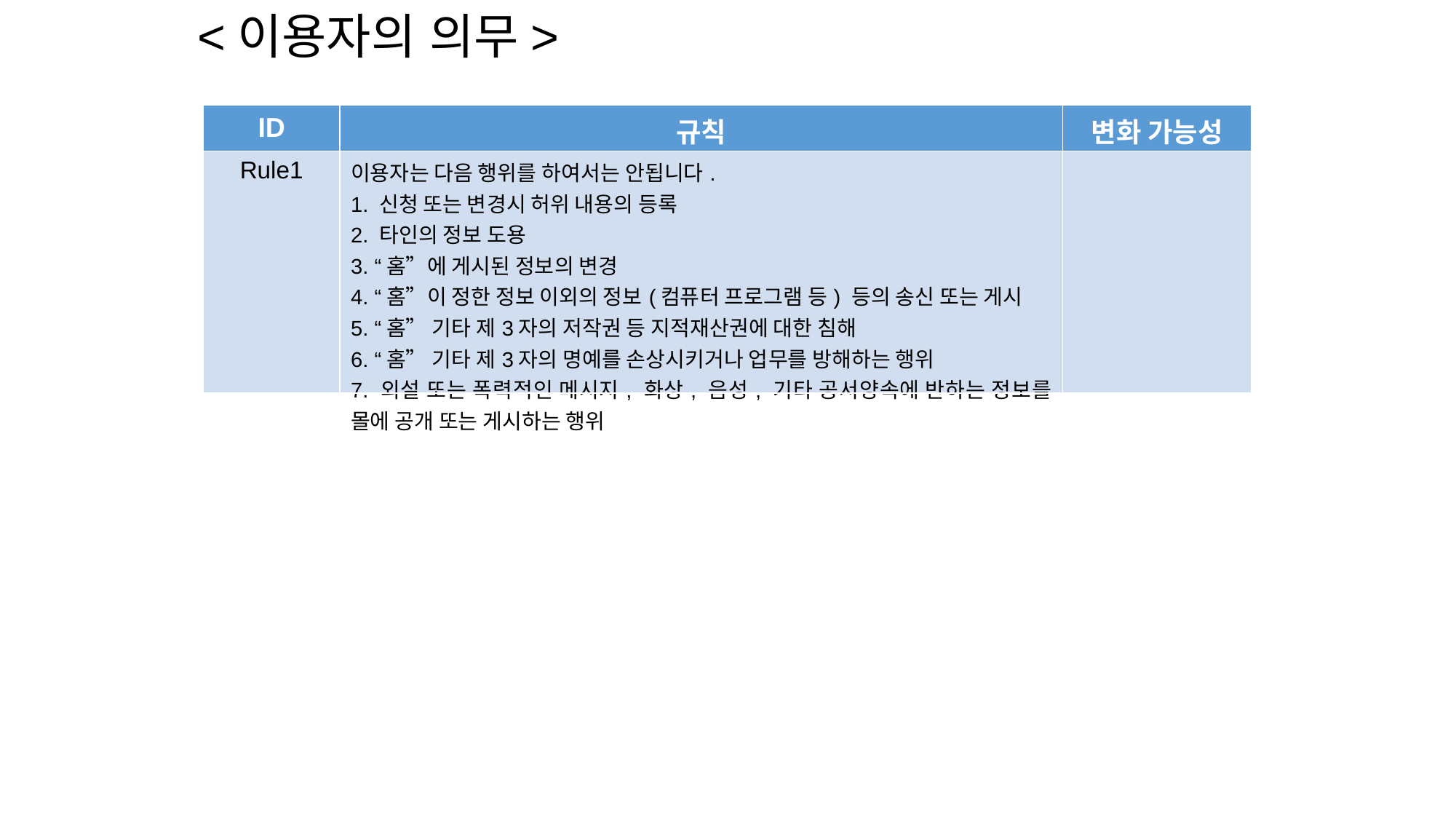

<이용자의 의무>
| ID | 규칙 | 변화 가능성 |
| --- | --- | --- |
| Rule1 | 이용자는 다음 행위를 하여서는 안됩니다. 1. 신청 또는 변경시 허위 내용의 등록 2. 타인의 정보 도용 3. “홈”에 게시된 정보의 변경 4. “홈”이 정한 정보 이외의 정보(컴퓨터 프로그램 등) 등의 송신 또는 게시 5. “홈” 기타 제3자의 저작권 등 지적재산권에 대한 침해 6. “홈” 기타 제3자의 명예를 손상시키거나 업무를 방해하는 행위 7. 외설 또는 폭력적인 메시지, 화상, 음성, 기타 공서양속에 반하는 정보를 몰에 공개 또는 게시하는 행위 |  |